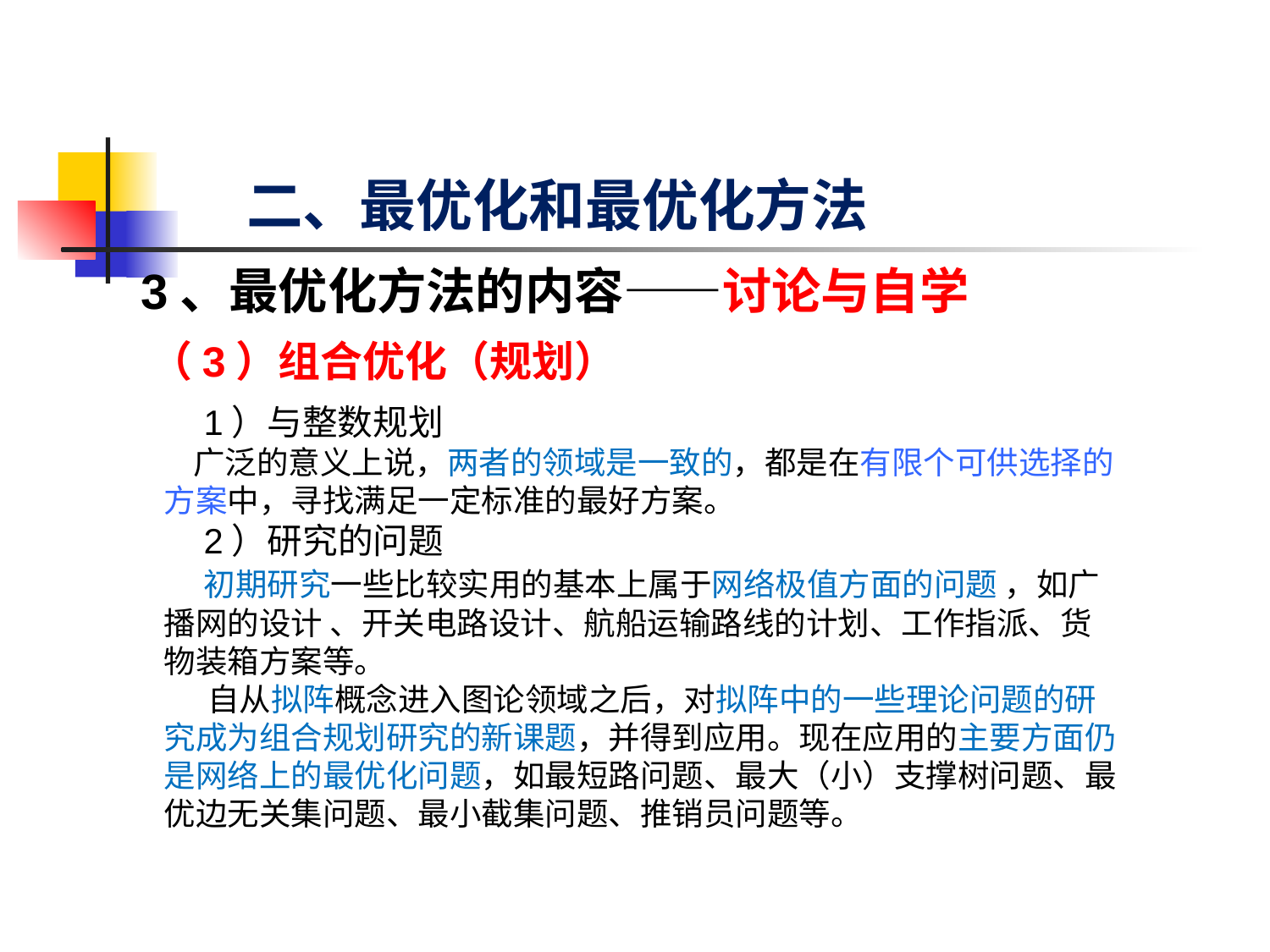

# 二、最优化和最优化方法
3、最优化方法的内容——讨论与自学
（3）组合优化（规划）
    1）与整数规划
   广泛的意义上说，两者的领域是一致的，都是在有限个可供选择的方案中，寻找满足一定标准的最好方案。
    2）研究的问题
    初期研究一些比较实用的基本上属于网络极值方面的问题 ，如广播网的设计 、开关电路设计、航船运输路线的计划、工作指派、货物装箱方案等。
     自从拟阵概念进入图论领域之后，对拟阵中的一些理论问题的研究成为组合规划研究的新课题，并得到应用。现在应用的主要方面仍是网络上的最优化问题，如最短路问题、最大（小）支撑树问题、最优边无关集问题、最小截集问题、推销员问题等。